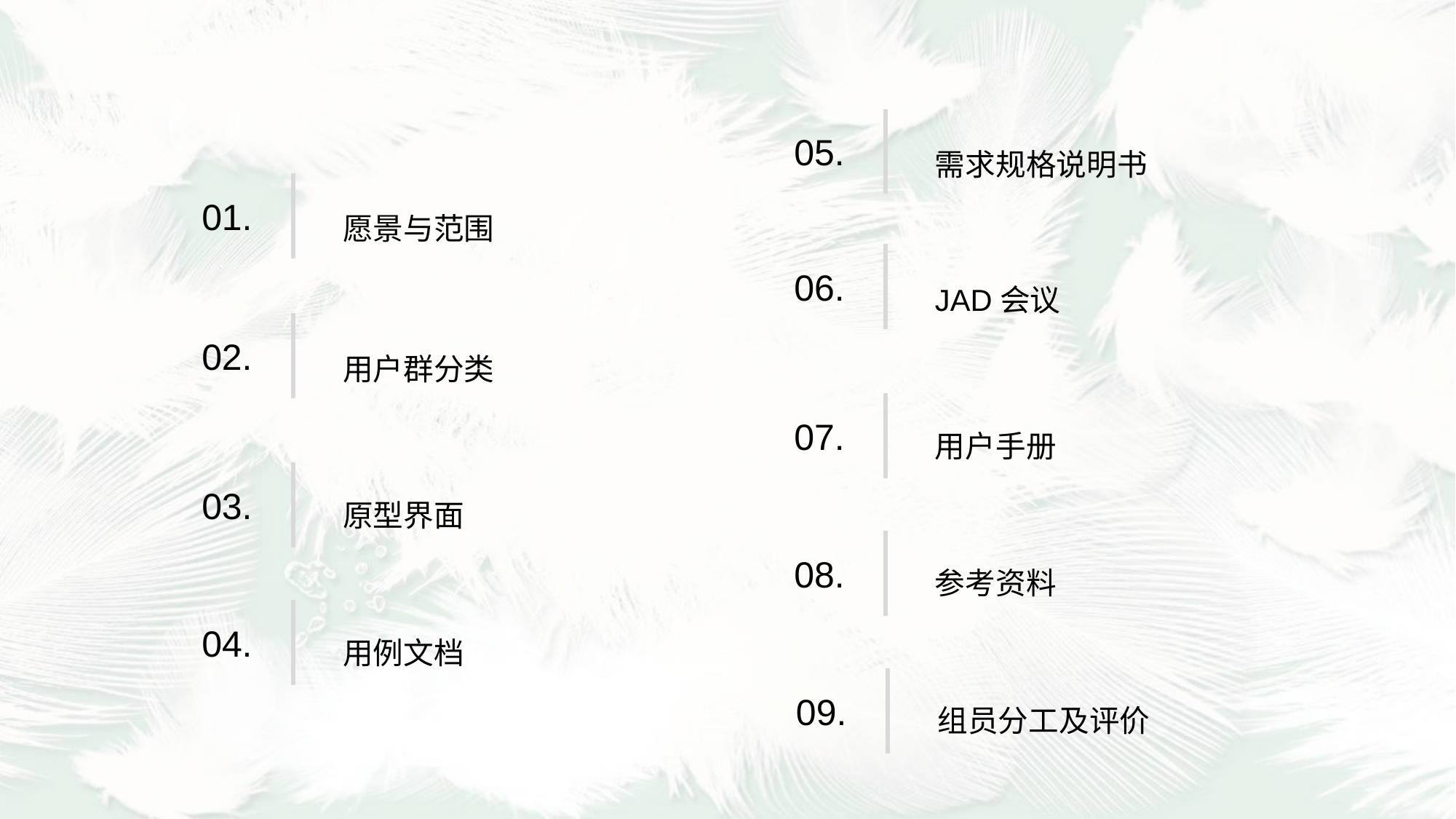

需求规格说明书
05.
愿景与范围
01.
JAD会议
06.
用户群分类
02.
用户手册
07.
原型界面
03.
参考资料
08.
用例文档
04.
组员分工及评价
09.